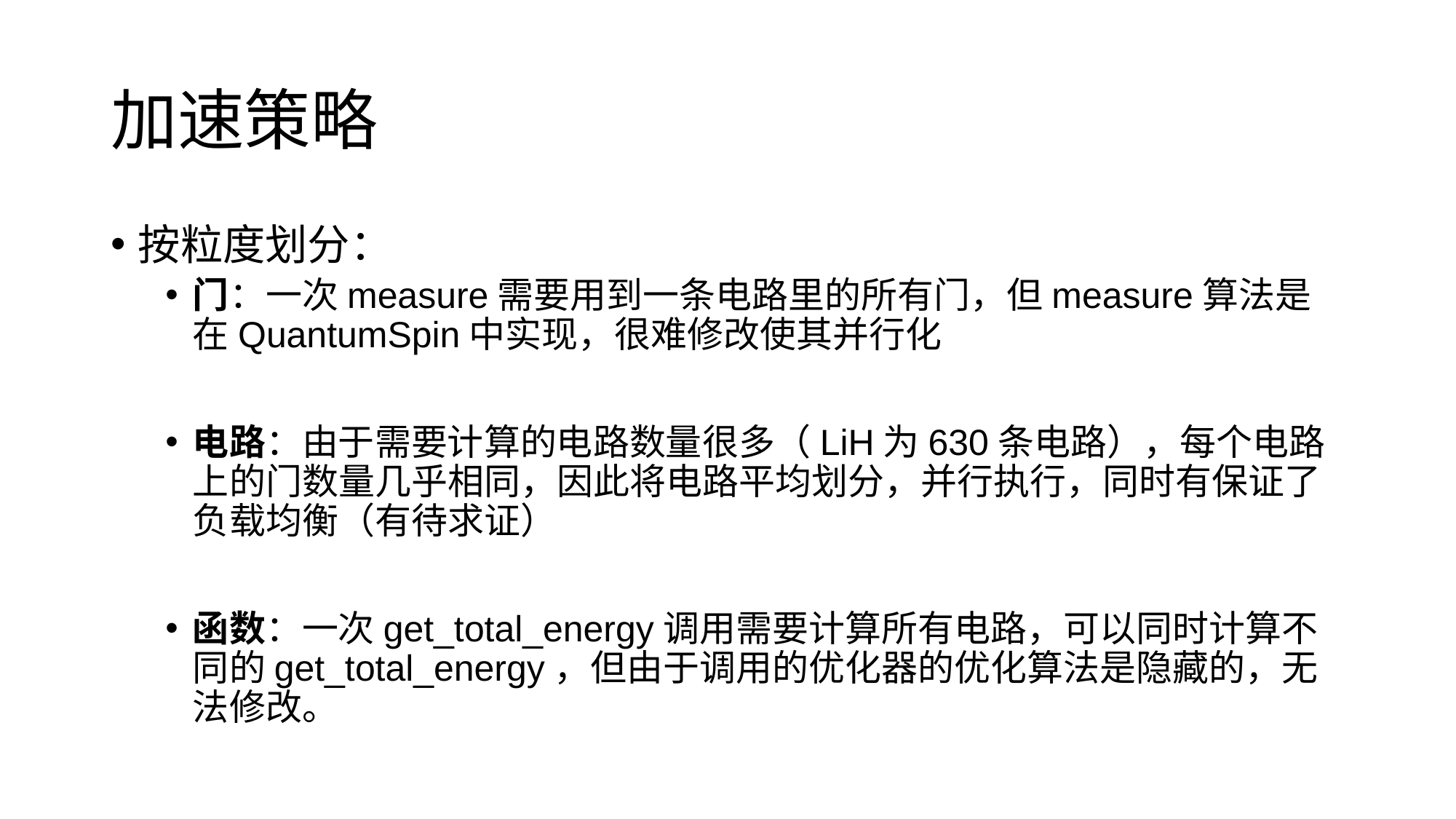

# 加速策略
按粒度划分：
门：一次measure需要用到一条电路里的所有门，但measure算法是在QuantumSpin中实现，很难修改使其并行化

电路：由于需要计算的电路数量很多（LiH为630条电路），每个电路上的门数量几乎相同，因此将电路平均划分，并行执行，同时有保证了负载均衡（有待求证）

函数：一次get_total_energy调用需要计算所有电路，可以同时计算不同的get_total_energy，但由于调用的优化器的优化算法是隐藏的，无法修改。